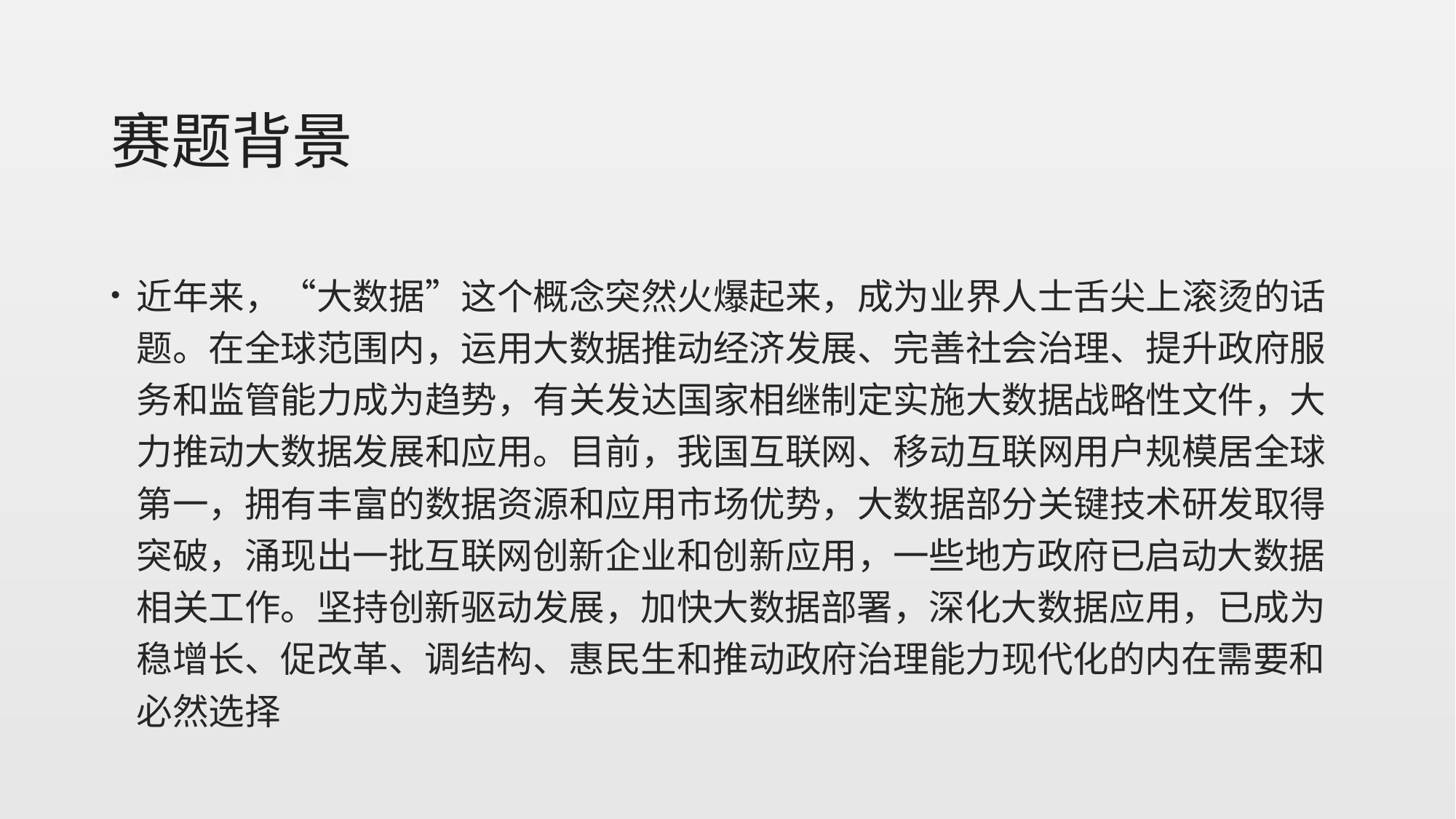

# 赛题背景

近年来，“大数据”这个概念突然火爆起来，成为业界人士舌尖上滚烫的话题。在全球范围内，运用大数据推动经济发展、完善社会治理、提升政府服务和监管能力成为趋势，有关发达国家相继制定实施大数据战略性文件，大力推动大数据发展和应用。目前，我国互联网、移动互联网用户规模居全球第一，拥有丰富的数据资源和应用市场优势，大数据部分关键技术研发取得突破，涌现出一批互联网创新企业和创新应用，一些地方政府已启动大数据相关工作。坚持创新驱动发展，加快大数据部署，深化大数据应用，已成为稳增长、促改革、调结构、惠民生和推动政府治理能力现代化的内在需要和必然选择